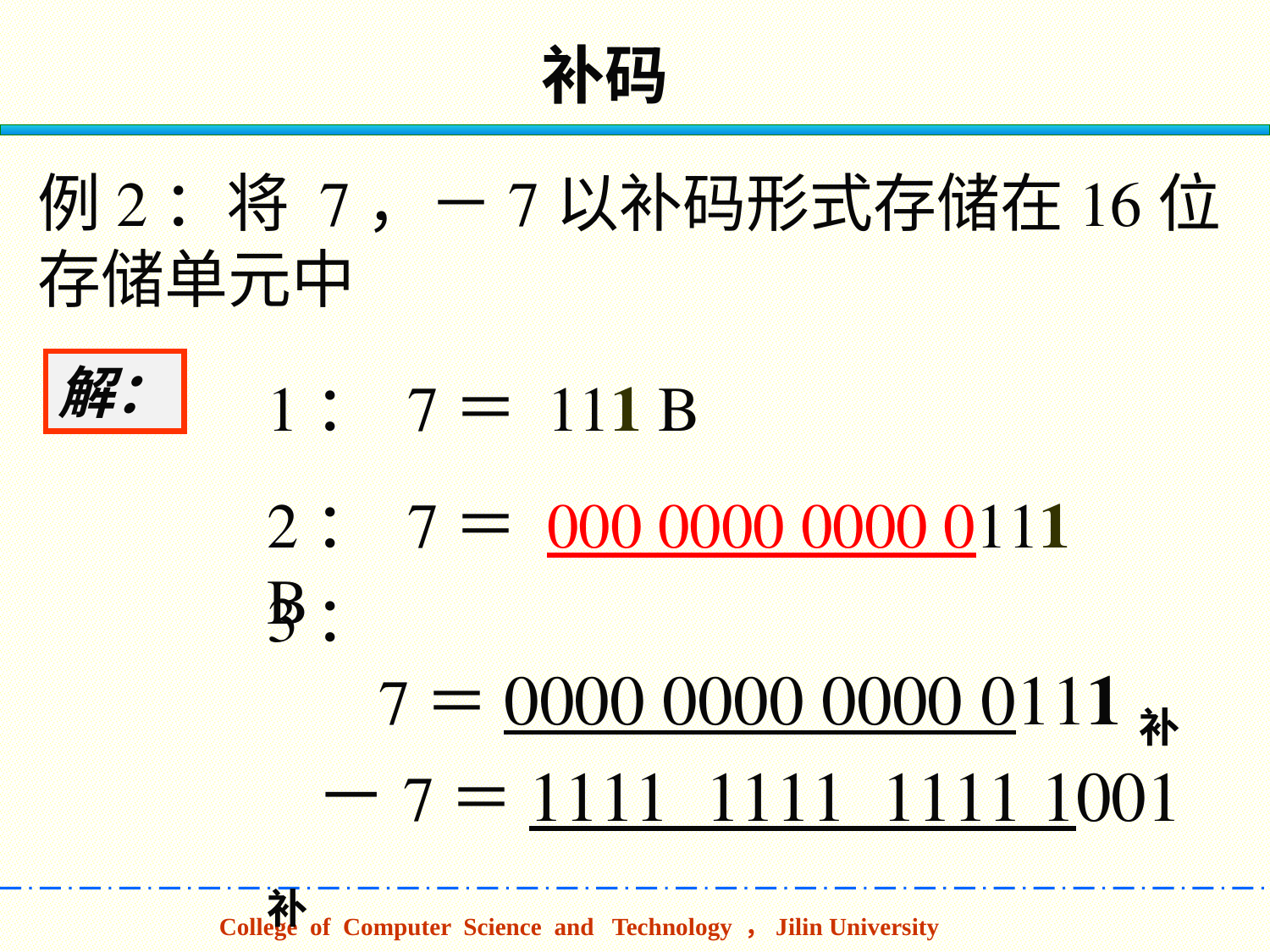

补码
例2：将 7，－7以补码形式存储在16位存储单元中
解：
1： 7＝ 111 B
2： 7＝ 000 0000 0000 0111 B
3：
       7＝0000 0000 0000 0111补
  －7＝1111  1111  1111 1001补